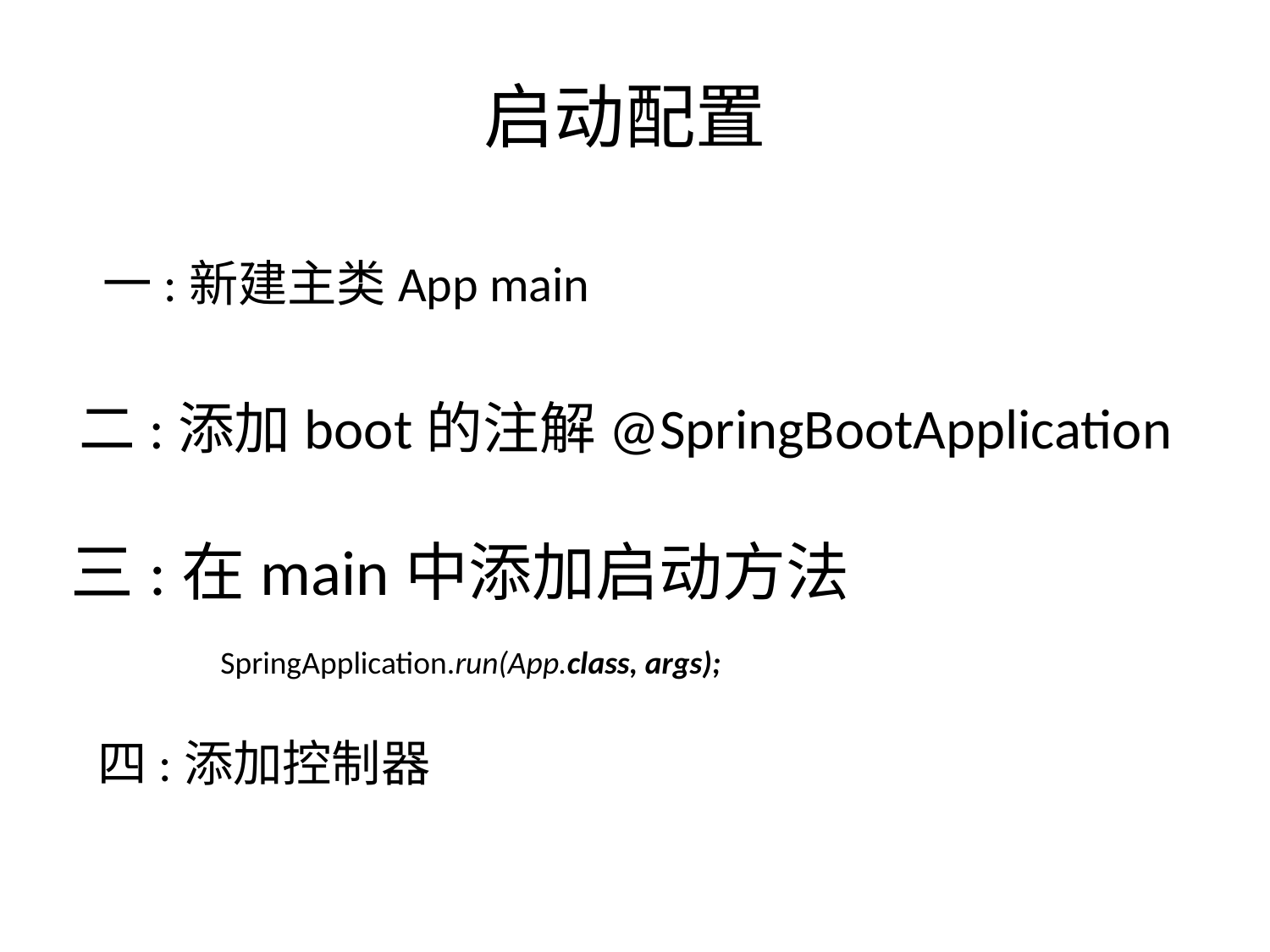

启动配置
一:新建主类App main
二:添加boot的注解@SpringBootApplication
三:在main中添加启动方法
SpringApplication.run(App.class, args);
四:添加控制器